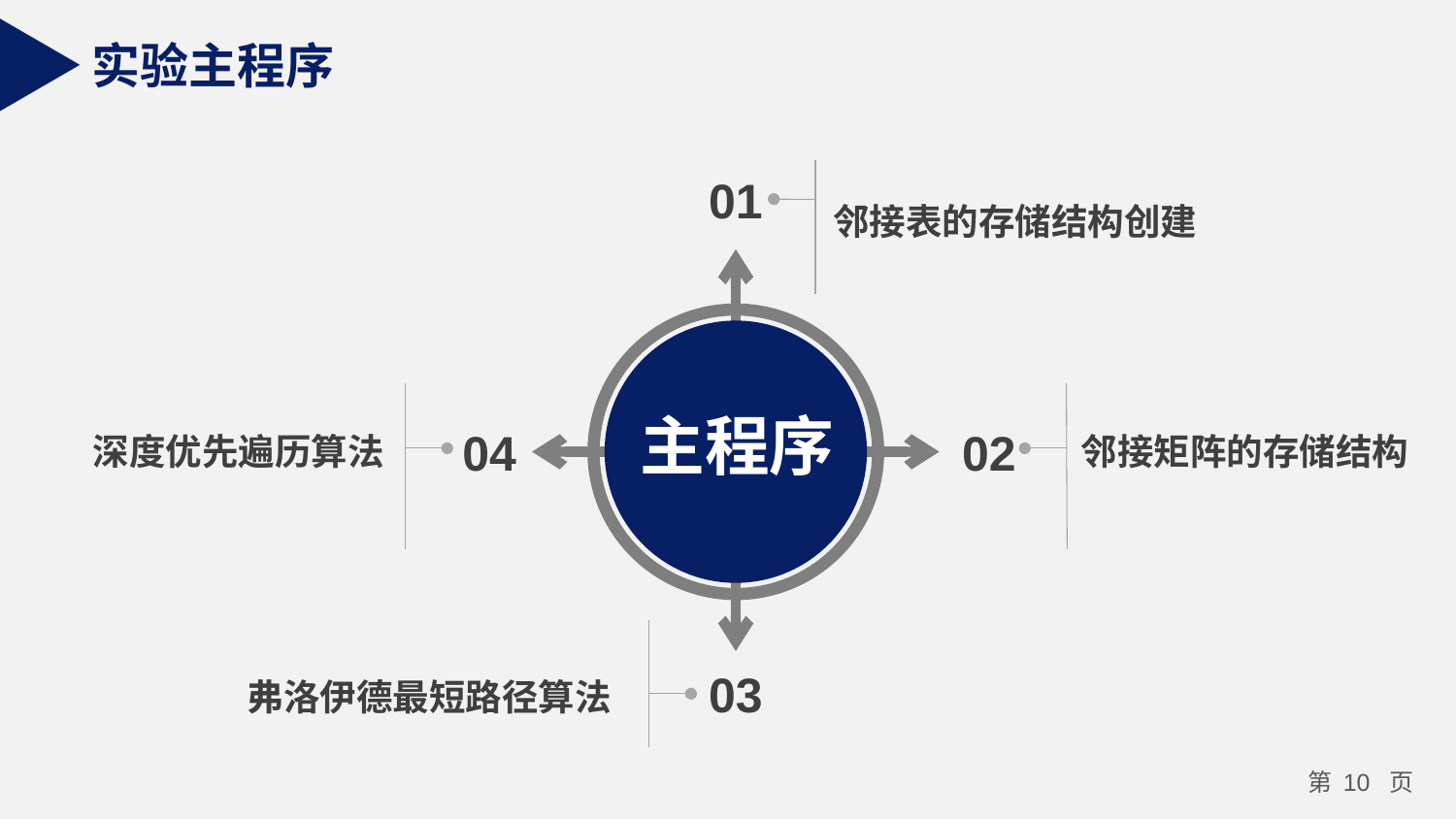

实验主程序
01
邻接表的存储结构创建

主程序
04
02
深度优先遍历算法
邻接矩阵的存储结构
03
弗洛伊德最短路径算法